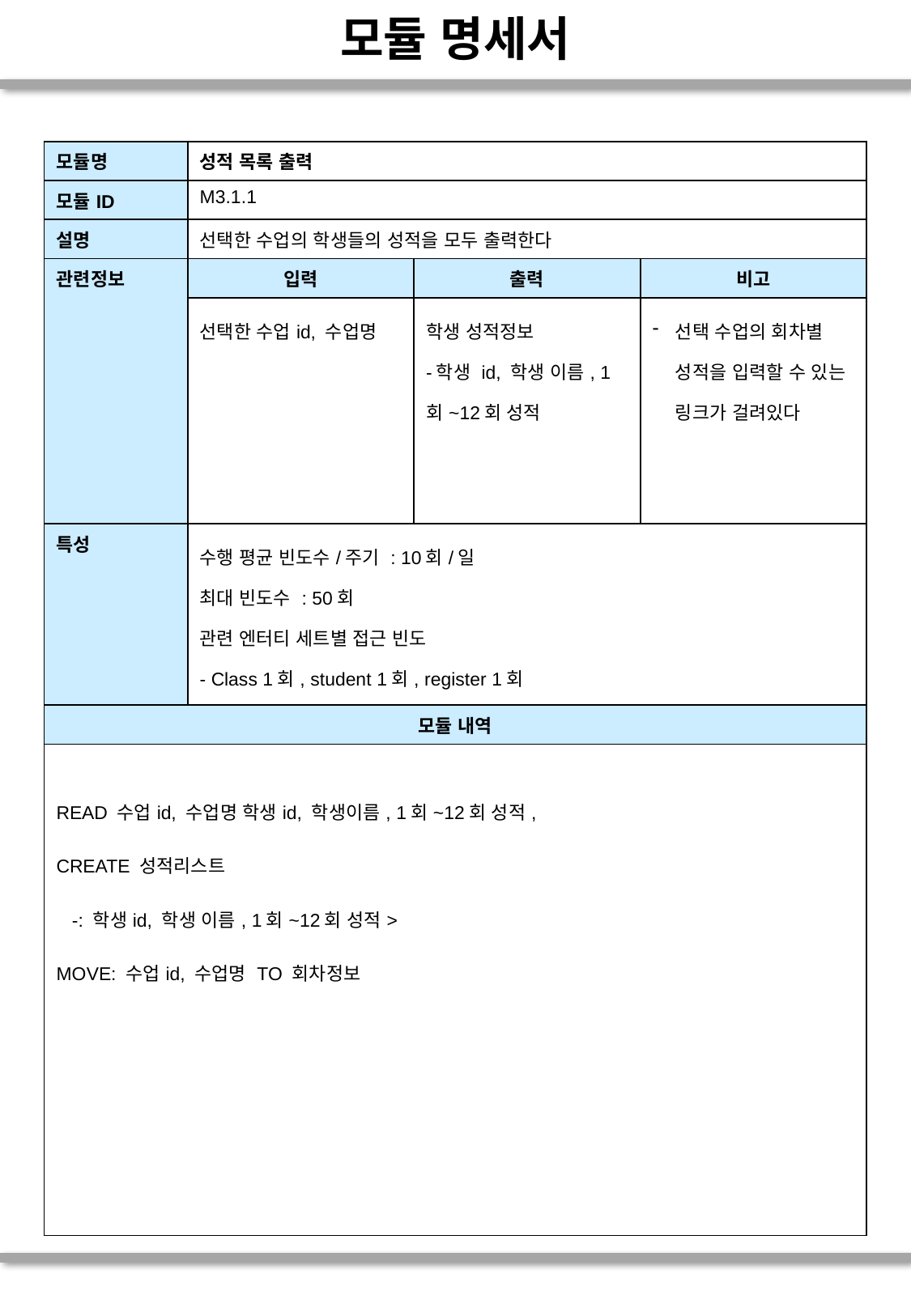

# 모듈 명세서
| 모듈명 | 성적 목록 출력 |  |  |
| --- | --- | --- | --- |
| 모듈ID | M3.1.1 |  |  |
| 설명 | 선택한 수업의 학생들의 성적을 모두 출력한다 |  |  |
| 관련정보 | 입력 | 출력 | 비고 |
|  | 선택한 수업id, 수업명 | 학생 성적정보 -학생 id, 학생 이름, 1회~12회 성적 | 선택 수업의 회차별 성적을 입력할 수 있는 링크가 걸려있다 |
| 특성 | 수행 평균 빈도수/주기 : 10회/일 최대 빈도수 : 50회 관련 엔터티 세트별 접근 빈도 - Class 1회, student 1회, register 1회 |  |  |
| 모듈 내역 |  |  |  |
| READ 수업id, 수업명 학생id, 학생이름, 1회~12회 성적, CREATE 성적리스트 -: 학생id, 학생 이름, 1회~12회 성적> MOVE: 수업id, 수업명 TO 회차정보 |  |  |  |